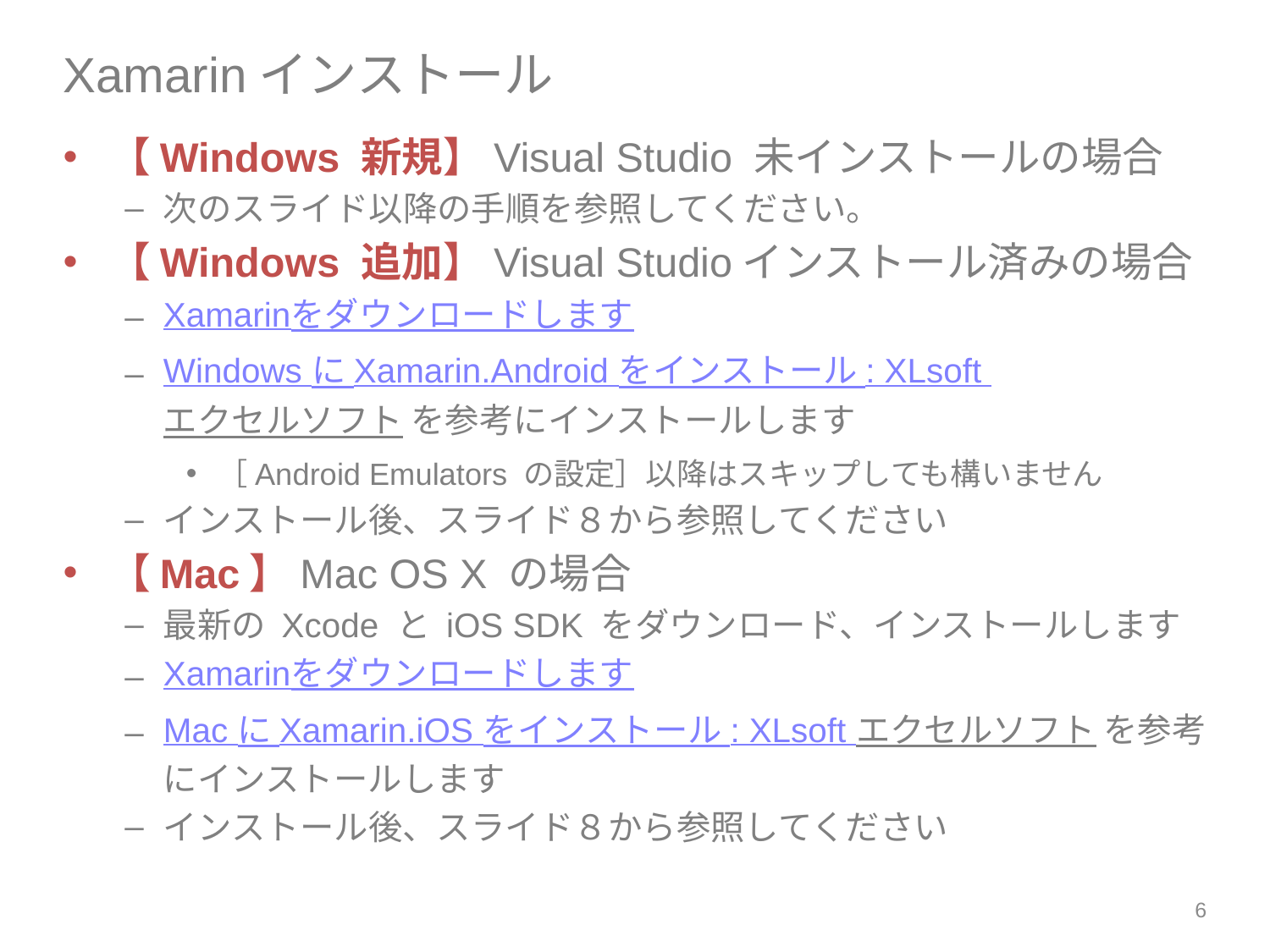

# Xamarinインストール
【Windows 新規】Visual Studio 未インストールの場合
次のスライド以降の手順を参照してください。
【Windows 追加】Visual Studioインストール済みの場合
Xamarinをダウンロードします
Windows に Xamarin.Android をインストール : XLsoft エクセルソフト を参考にインストールします
［Android Emulators の設定］以降はスキップしても構いません
インストール後、スライド８から参照してください
【Mac】Mac OS X の場合
最新の Xcode と iOS SDK をダウンロード、インストールします
Xamarinをダウンロードします
Mac に Xamarin.iOS をインストール : XLsoft エクセルソフト を参考にインストールします
インストール後、スライド８から参照してください

6